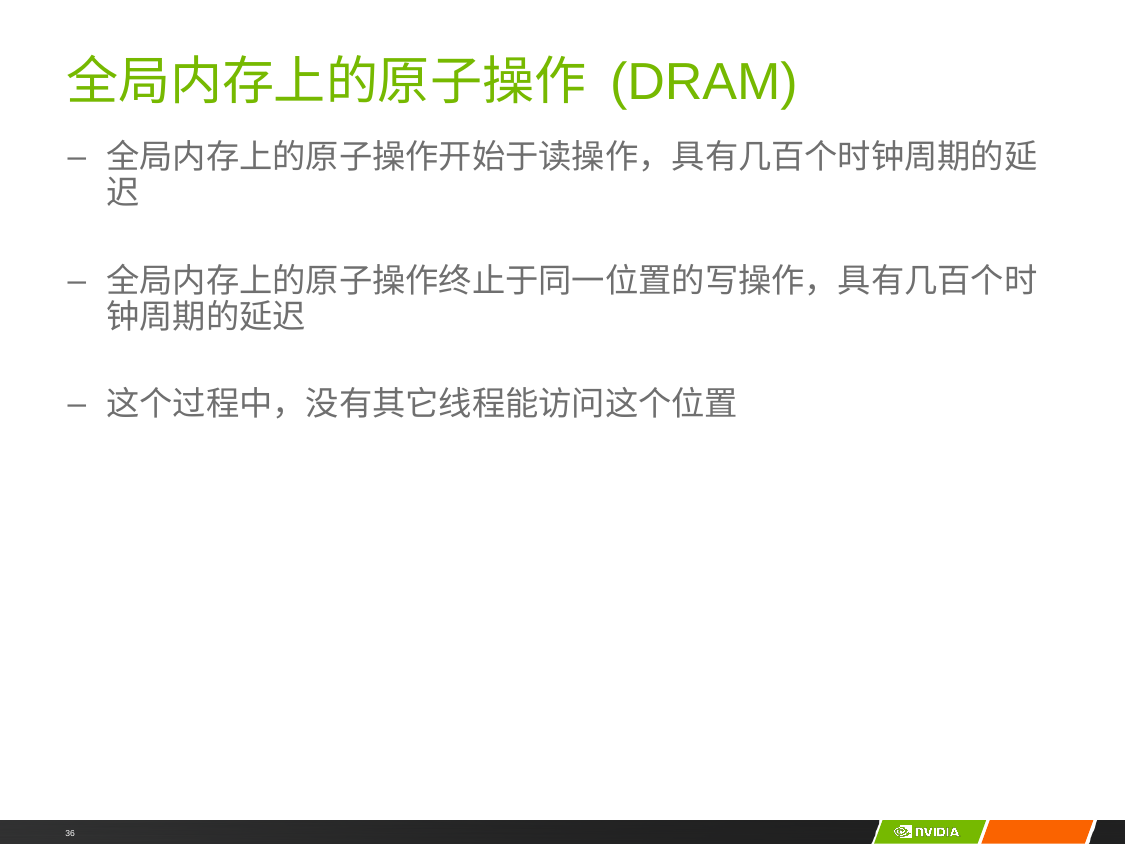

# 全局内存上的原子操作 (DRAM)
全局内存上的原子操作开始于读操作，具有几百个时钟周期的延迟

全局内存上的原子操作终止于同一位置的写操作，具有几百个时钟周期的延迟

这个过程中，没有其它线程能访问这个位置